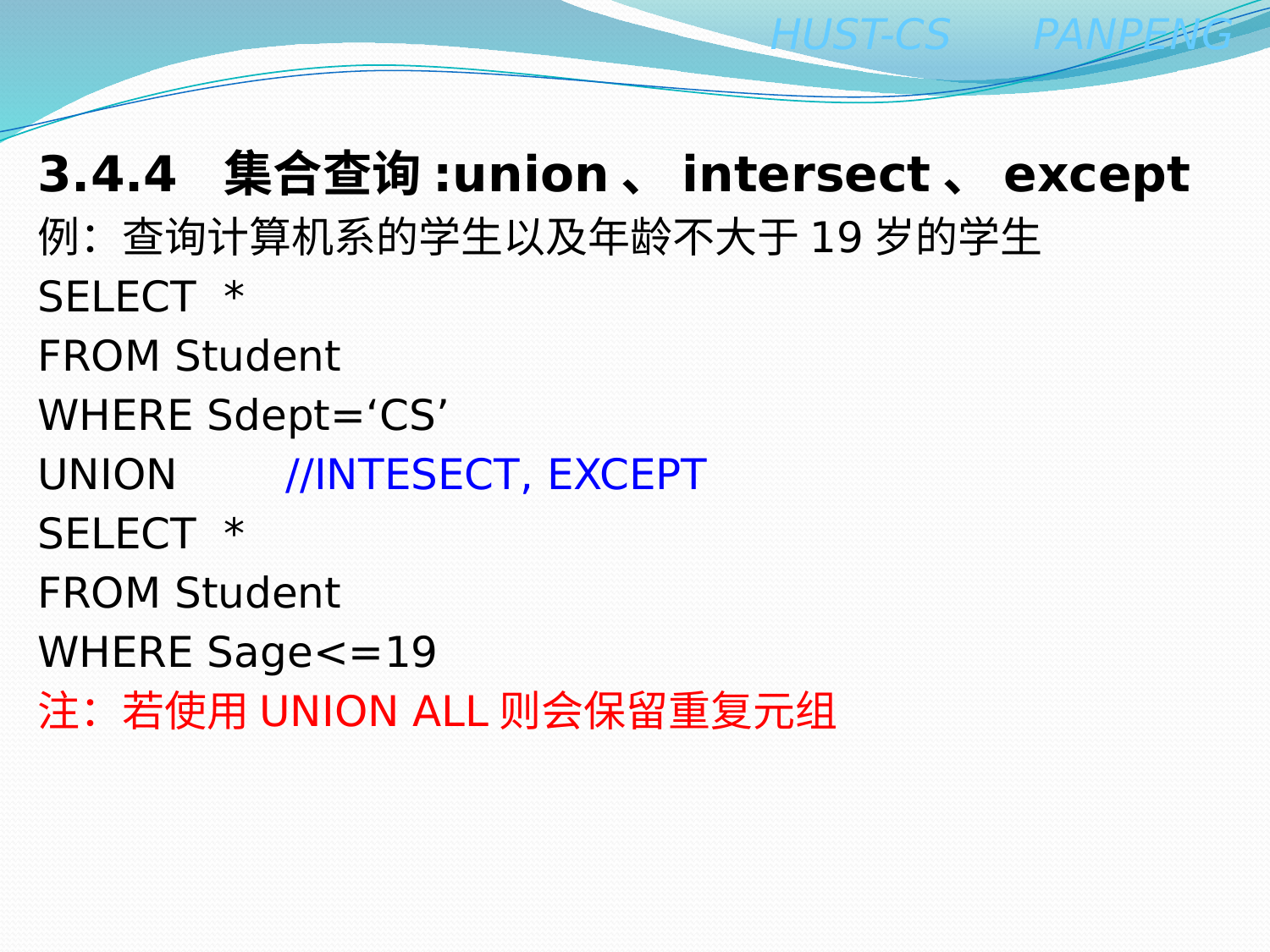

3.4.4  集合查询:union、intersect、except
例：查询计算机系的学生以及年龄不大于19岁的学生
SELECT  *
FROM Student
WHERE Sdept=‘CS’
UNION        //INTESECT, EXCEPT
SELECT  *
FROM Student
WHERE Sage<=19
注：若使用UNION ALL则会保留重复元组
143